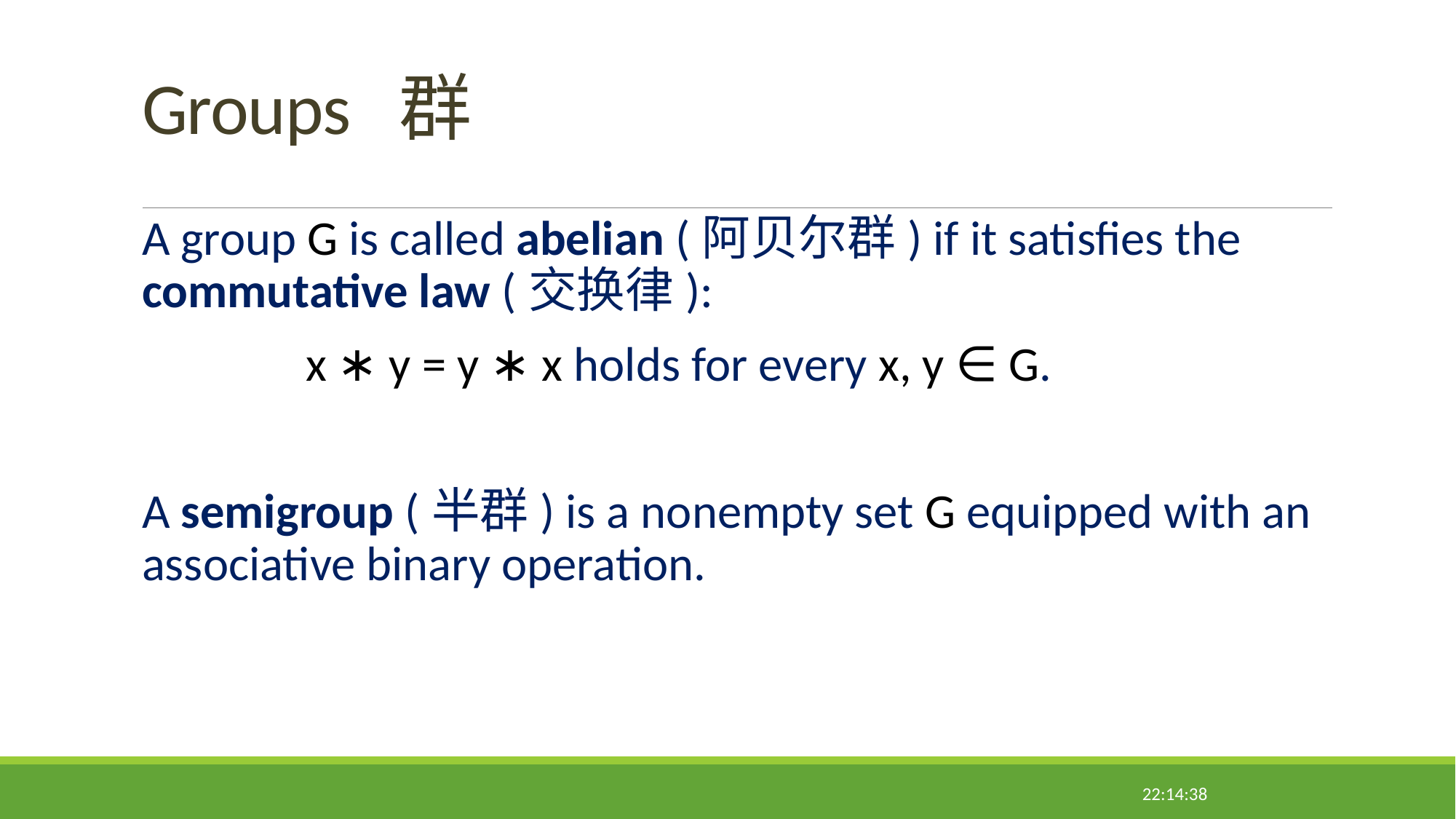

# Groups  群
A group G is called abelian (阿贝尔群) if it satisfies the commutative law (交换律):
               x ∗ y = y ∗ x holds for every x, y ∈ G.

A semigroup (半群) is a nonempty set G equipped with an associative binary operation.

22:14:38